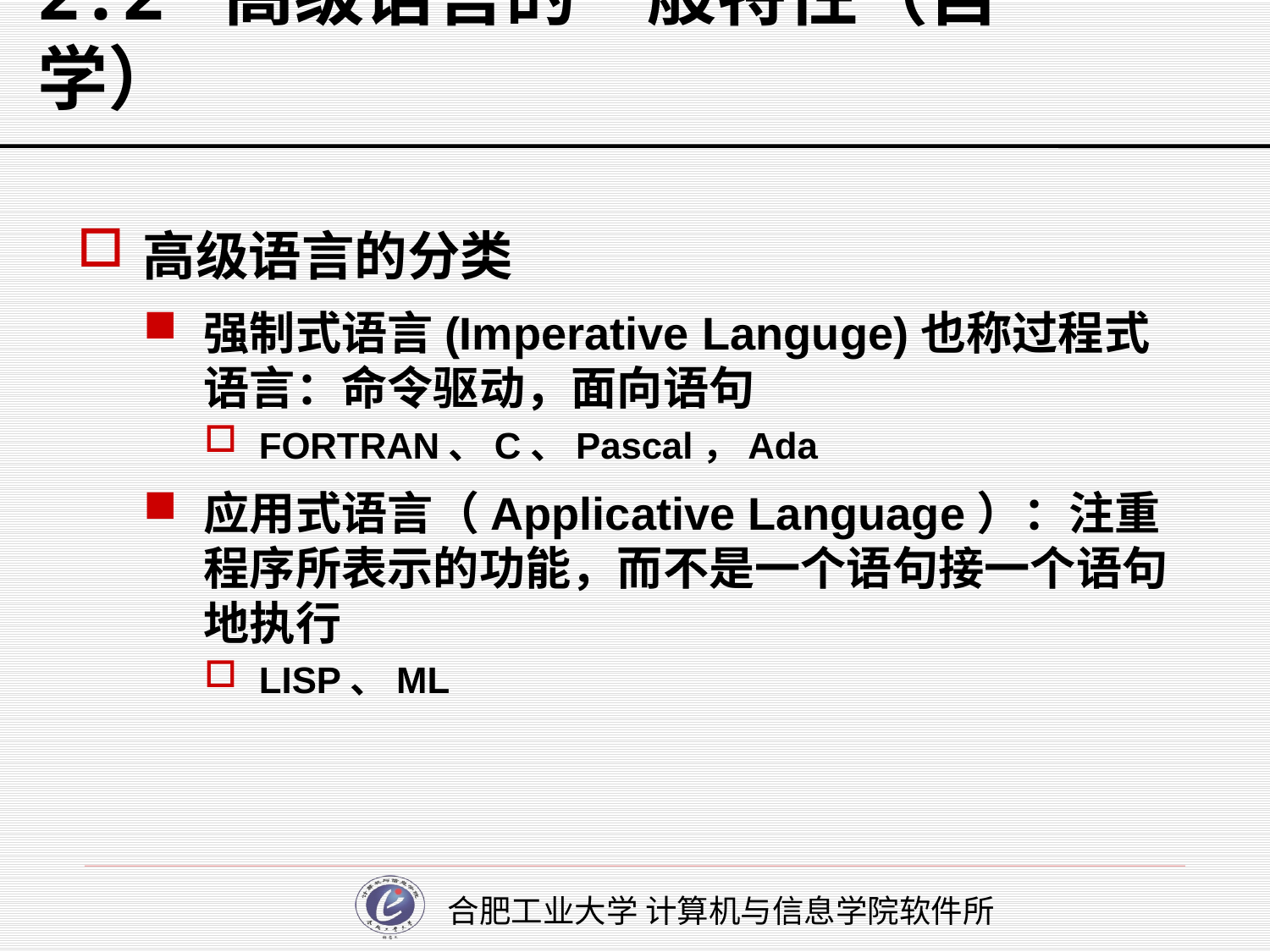

# 2.2 高级语言的一般特性（自学）

高级语言的分类
强制式语言(Imperative Languge)也称过程式语言：命令驱动，面向语句
FORTRAN、C、Pascal，Ada
应用式语言（Applicative Language）：注重程序所表示的功能，而不是一个语句接一个语句地执行
LISP、ML
12